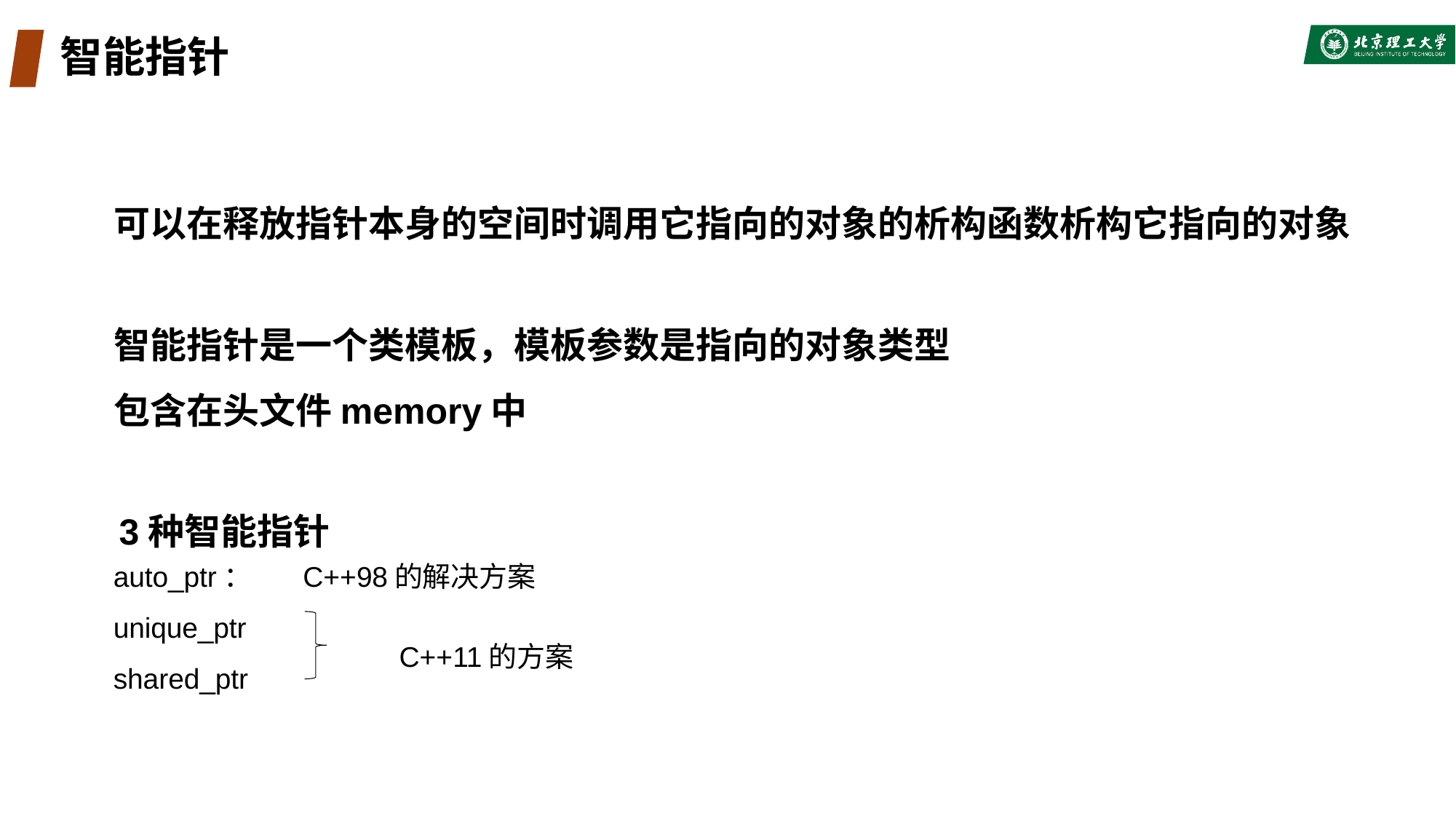

# 智能指针
 可以在释放指针本身的空间时调用它指向的对象的析构函数析构它指向的对象
智能指针是一个类模板，模板参数是指向的对象类型
包含在头文件memory中
3种智能指针
auto_ptr：       C++98的解决方案
unique_ptr
shared_ptr

C++11的方案